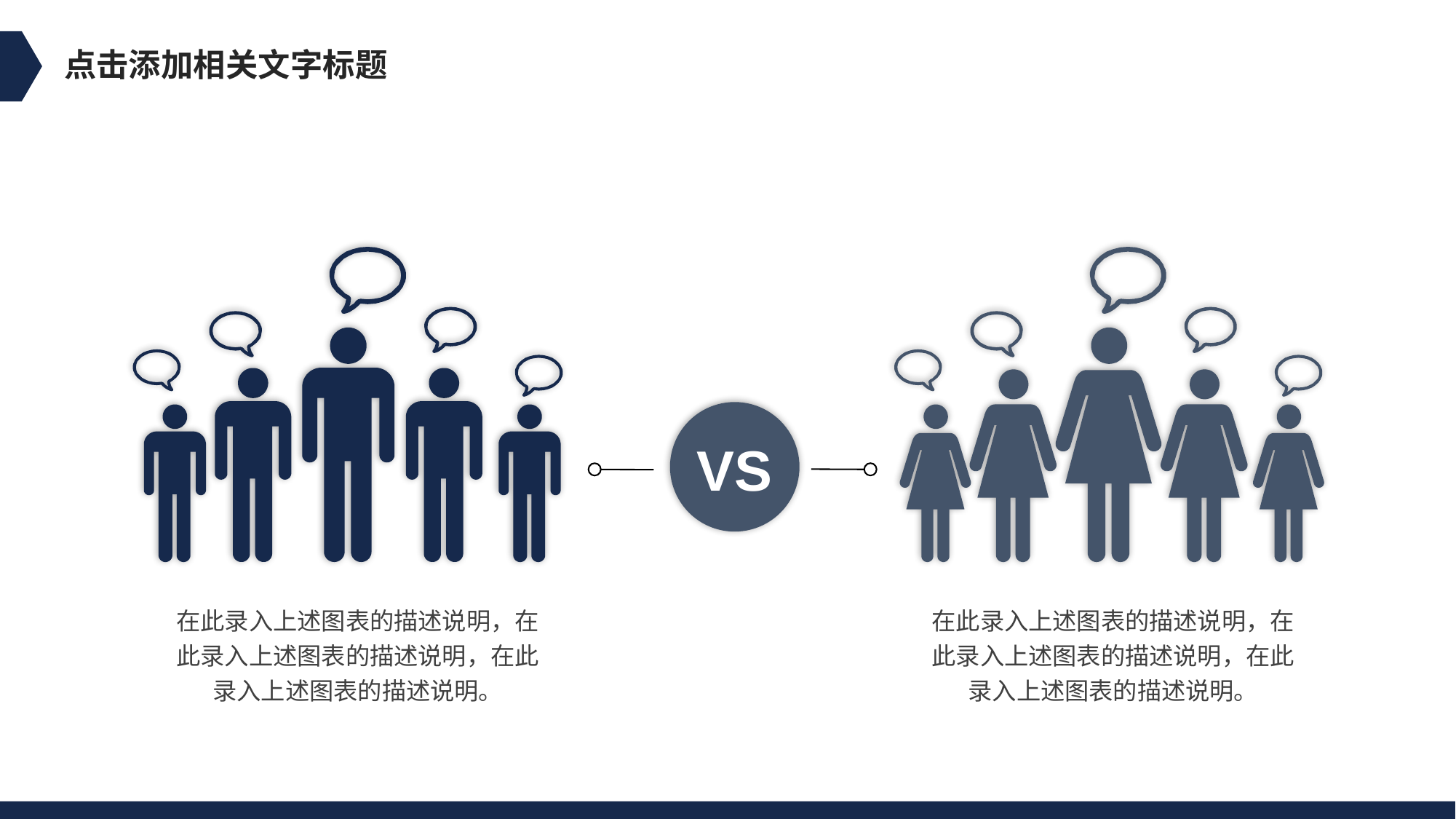

点击添加相关文字标题

VS

在此录入上述图表的描述说明，在此录入上述图表的描述说明，在此录入上述图表的描述说明。
在此录入上述图表的描述说明，在此录入上述图表的描述说明，在此录入上述图表的描述说明。